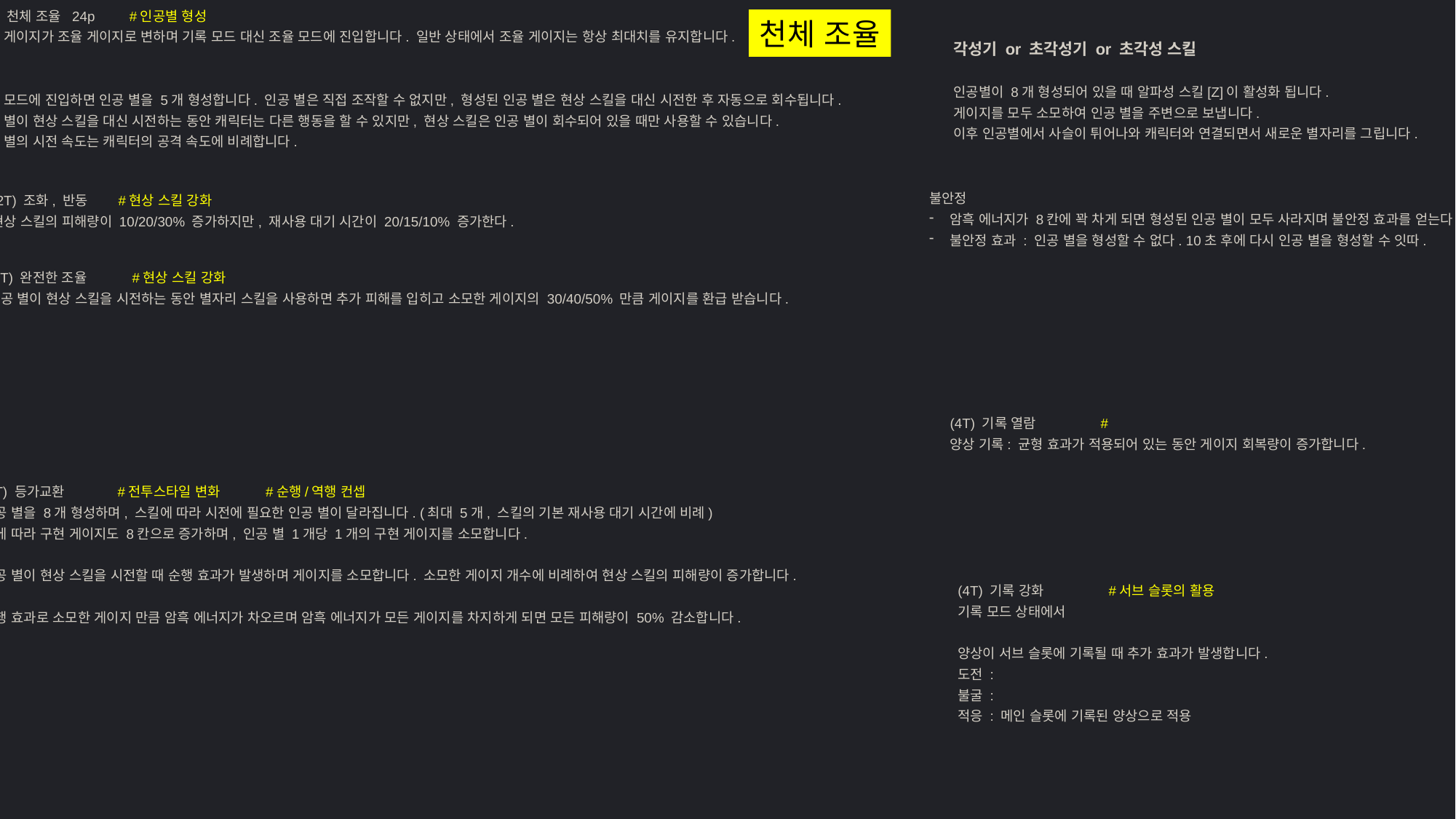

치명 610 : 21.8197
아드 전각: 14
예감 2레벨 : 8
혼강 2레벨 : 24
자체 치적 시너지 : 10
77.8197

달인 : 7%
치적 시너지 : 10
팔찌 고대 하옵 : 3.4
반지 중옵 : 0.95 * 2 = 1.9

치적 시너지 제외 모든 거 포함하면 : 약 90%

(1T) 천체 조율  24p         #인공별 형성
기록 게이지가 조율 게이지로 변하며 기록 모드 대신 조율 모드에 진입합니다. 일반 상태에서 조율 게이지는 항상 최대치를 유지합니다.

조율 모드에 진입하면 인공 별을 5개 형성합니다. 인공 별은 직접 조작할 수 없지만, 형성된 인공 별은 현상 스킬을 대신 시전한 후 자동으로 회수됩니다.
인공 별이 현상 스킬을 대신 시전하는 동안 캐릭터는 다른 행동을 할 수 있지만, 현상 스킬은 인공 별이 회수되어 있을 때만 사용할 수 있습니다.
인공 별의 시전 속도는 캐릭터의 공격 속도에 비례합니다.
천체 조율
각성기 or 초각성기 or 초각성 스킬

인공별이 8개 형성되어 있을 때 알파성 스킬[Z]이 활성화 됩니다.
게이지를 모두 소모하여 인공 별을 주변으로 보냅니다.
이후 인공별에서 사슬이 튀어나와 캐릭터와 연결되면서 새로운 별자리를 그립니다.

불안정
암흑 에너지가 8칸에 꽉 차게 되면 형성된 인공 별이 모두 사라지며 불안정 효과를 얻는다.
불안정 효과 : 인공 별을 형성할 수 없다. 10초 후에 다시 인공 별을 형성할 수 잇따.
(2T) 조화, 반동       #현상 스킬 강화
현상 스킬의 피해량이 10/20/30% 증가하지만, 재사용 대기 시간이 20/15/10% 증가한다.
(3T) 완전한 조율           #현상 스킬 강화
인공 별이 현상 스킬을 시전하는 동안 별자리 스킬을 사용하면 추가 피해를 입히고 소모한 게이지의 30/40/50% 만큼 게이지를 환급 받습니다.

(4T) 기록 열람                #
양상 기록: 균형 효과가 적용되어 있는 동안 게이지 회복량이 증가합니다.
(4T) 등가교환             #전투스타일 변화           #순행/역행 컨셉
인공 별을 8개 형성하며, 스킬에 따라 시전에 필요한 인공 별이 달라집니다. (최대 5개, 스킬의 기본 재사용 대기 시간에 비례)
이에 따라 구현 게이지도 8칸으로 증가하며, 인공 별 1개당 1개의 구현 게이지를 소모합니다.

인공 별이 현상 스킬을 시전할 때 순행 효과가 발생하며 게이지를 소모합니다. 소모한 게이지 개수에 비례하여 현상 스킬의 피해량이 증가합니다.

순행 효과로 소모한 게이지 만큼 암흑 에너지가 차오르며 암흑 에너지가 모든 게이지를 차지하게 되면 모든 피해량이 50% 감소합니다.
(4T) 기록 강화                #서브 슬롯의 활용
기록 모드 상태에서

양상이 서브 슬롯에 기록될 때 추가 효과가 발생합니다.
도전 :
불굴 :
적응 : 메인 슬롯에 기록된 양상으로 적용